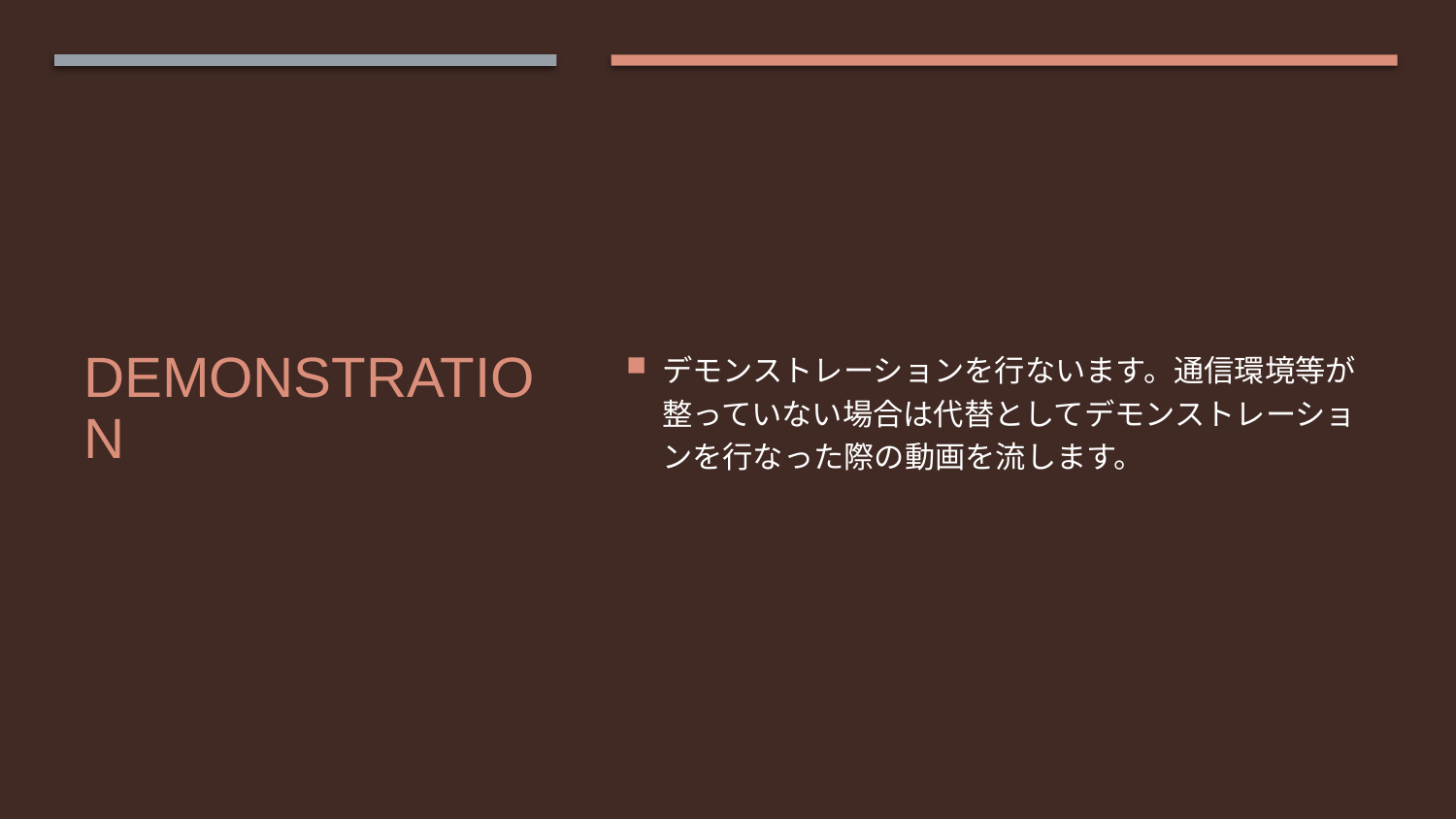

デモンストレーションを行ないます。通信環境等が整っていない場合は代替としてデモンストレーションを行なった際の動画を流します。
# Demonstration